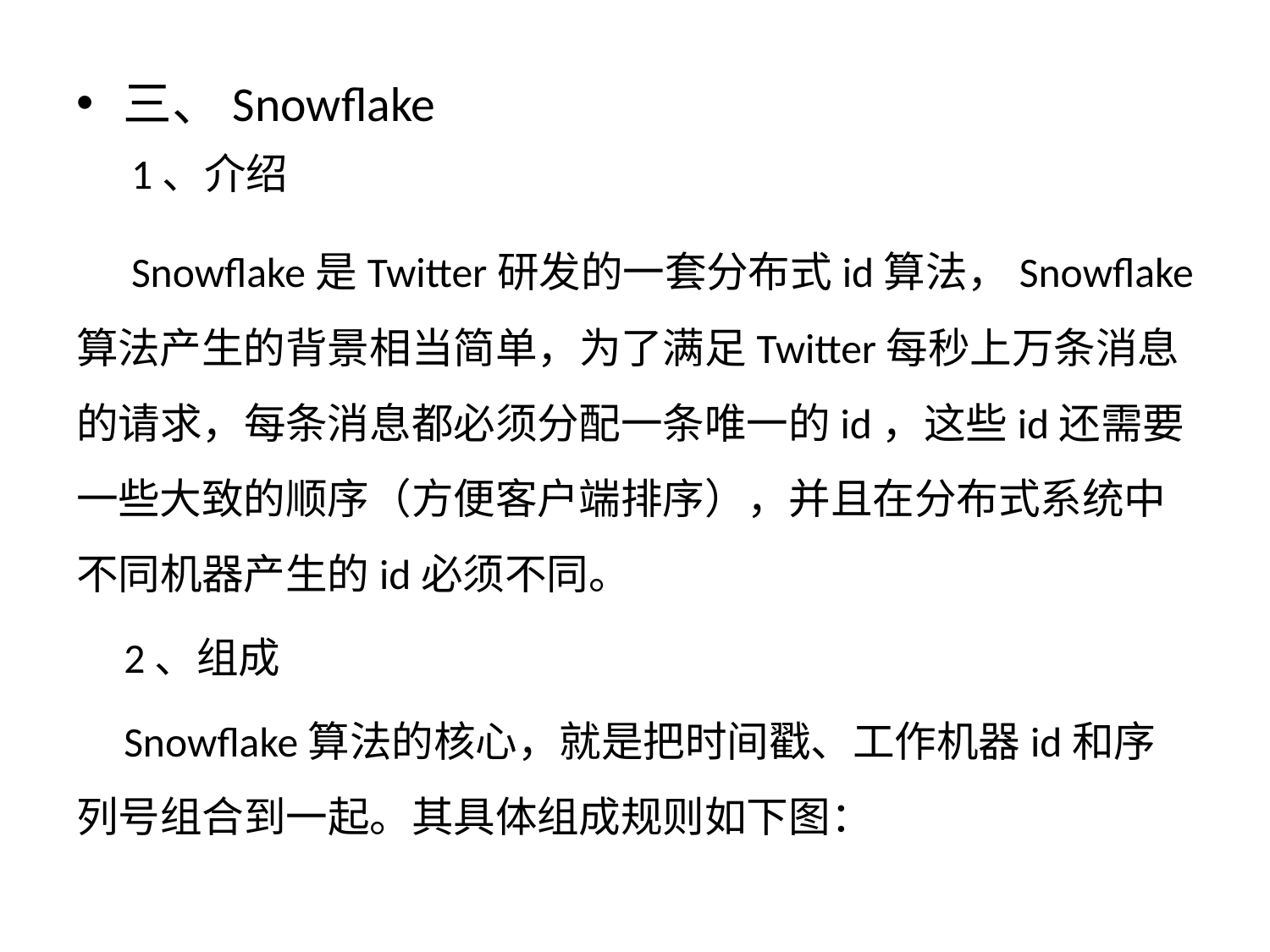

三、Snowflake
     1、介绍
     Snowflake是Twitter研发的一套分布式id算法，Snowflake算法产生的背景相当简单，为了满足Twitter每秒上万条消息的请求，每条消息都必须分配一条唯一的id，这些id还需要一些大致的顺序（方便客户端排序），并且在分布式系统中不同机器产生的id必须不同。
     2、组成
     Snowflake算法的核心，就是把时间戳、工作机器id和序列号组合到一起。其具体组成规则如下图：